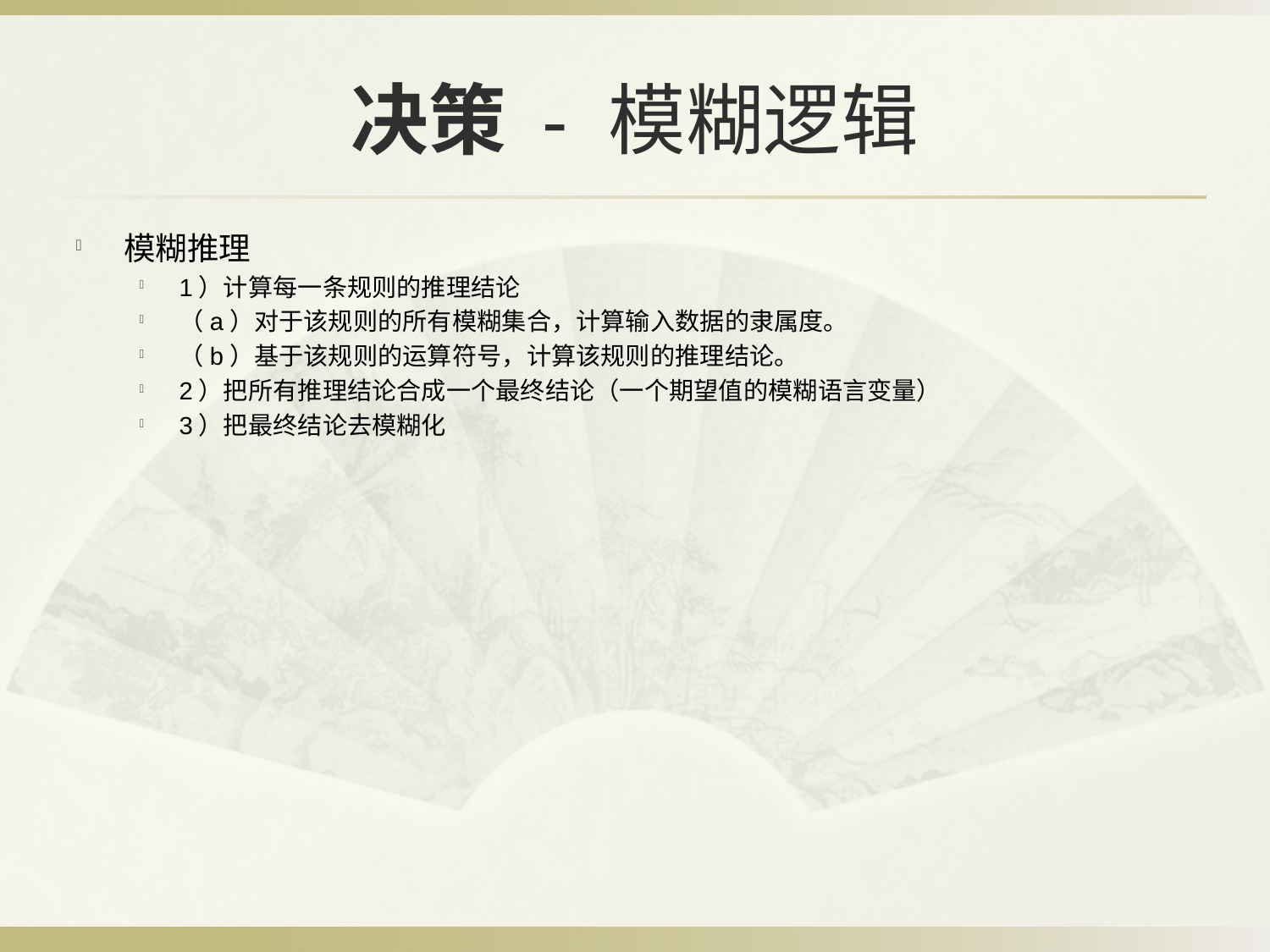

# 决策 - 模糊逻辑
模糊推理
1）计算每一条规则的推理结论
（a）对于该规则的所有模糊集合，计算输入数据的隶属度。
（b）基于该规则的运算符号，计算该规则的推理结论。
2）把所有推理结论合成一个最终结论（一个期望值的模糊语言变量）
3）把最终结论去模糊化